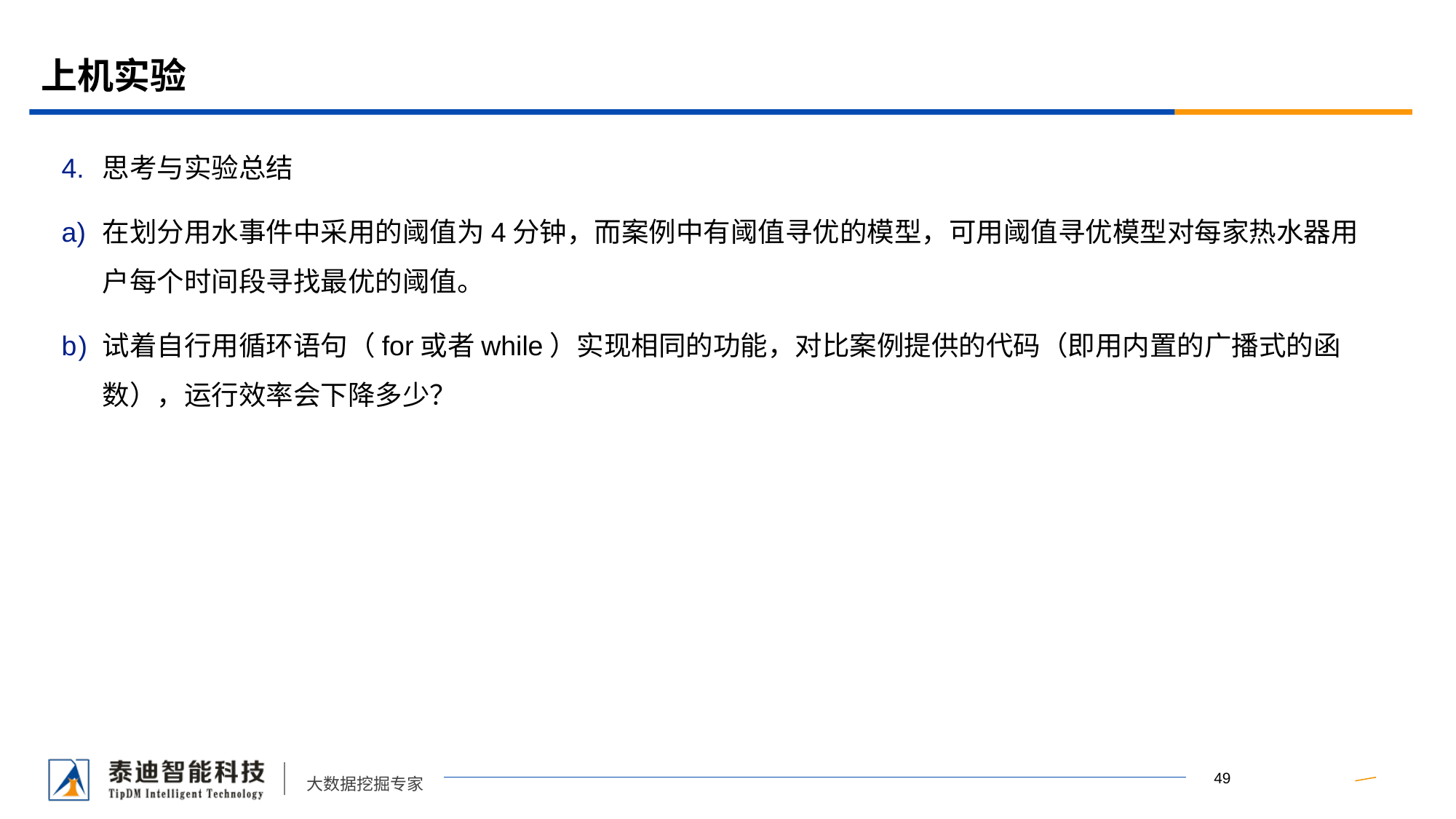

# 上机实验
思考与实验总结
在划分用水事件中采用的阈值为4分钟，而案例中有阈值寻优的模型，可用阈值寻优模型对每家热水器用户每个时间段寻找最优的阈值。
试着自行用循环语句（for或者while）实现相同的功能，对比案例提供的代码（即用内置的广播式的函数），运行效率会下降多少？